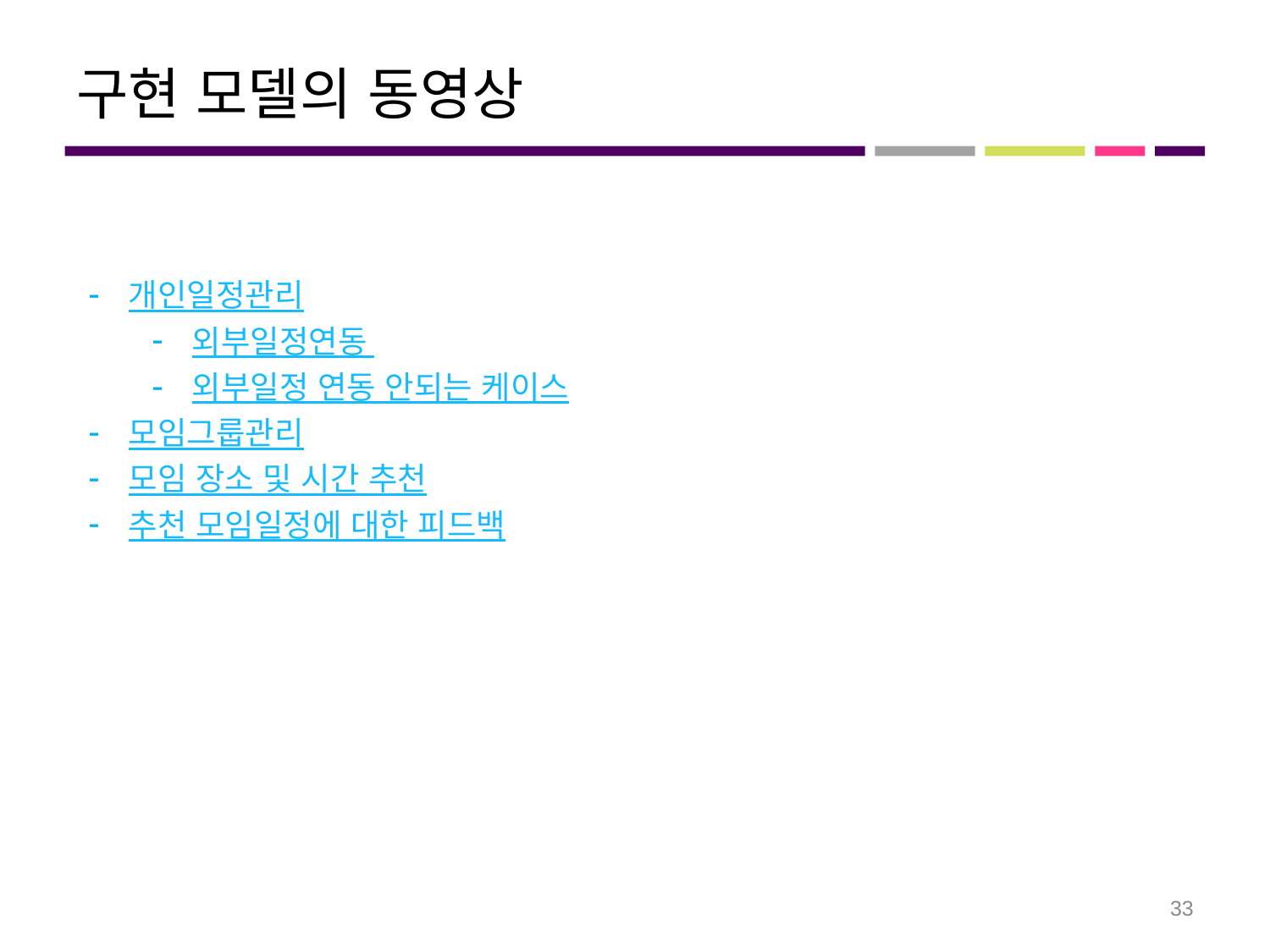

# 구현 모델의 동영상

개인일정관리
외부일정연동
외부일정 연동 안되는 케이스
모임그룹관리
모임 장소 및 시간 추천
추천 모임일정에 대한 피드백
33